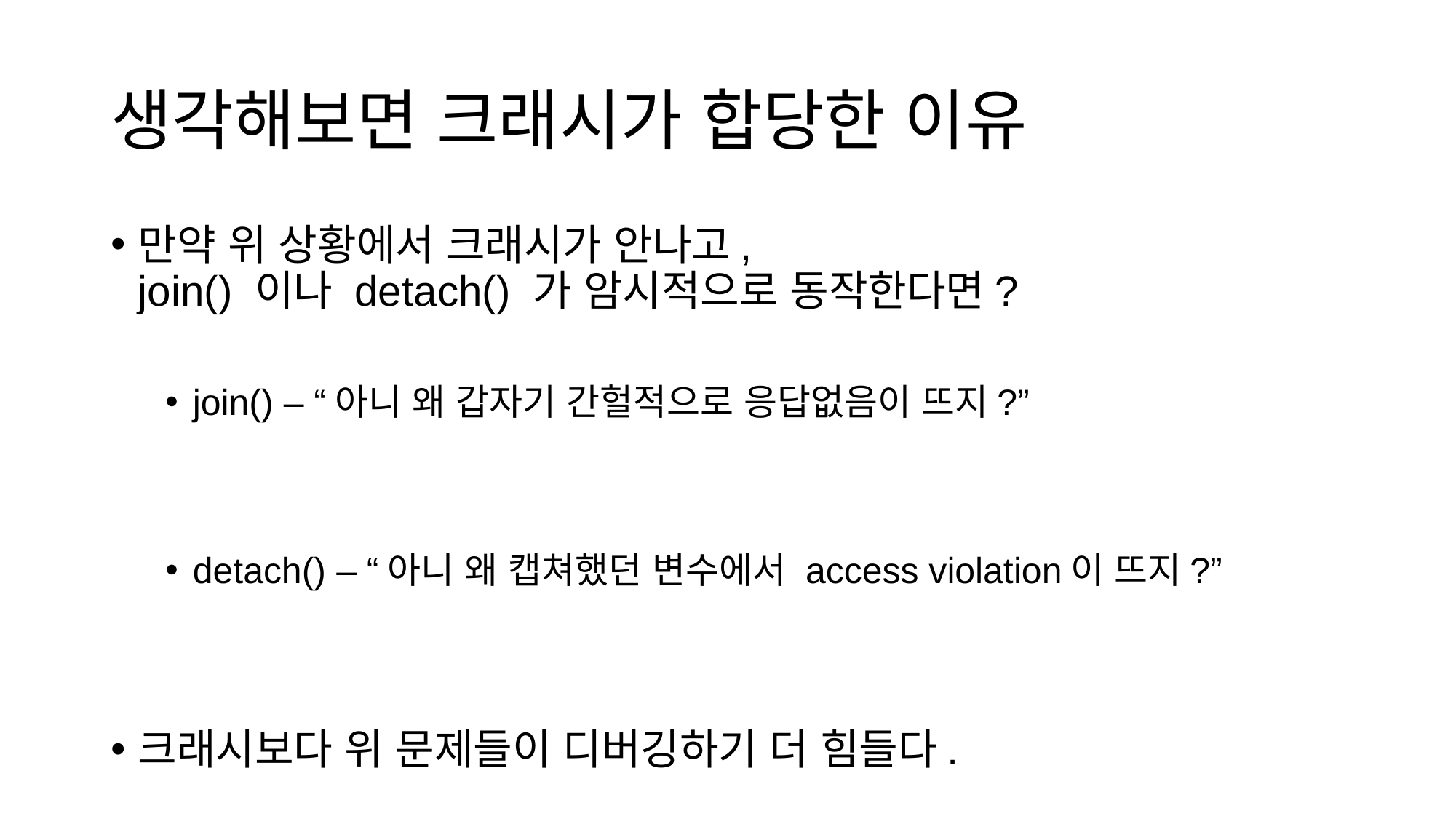

# 생각해보면 크래시가 합당한 이유
만약 위 상황에서 크래시가 안나고,
join() 이나 detach() 가 암시적으로 동작한다면?

join() – “아니 왜 갑자기 간헐적으로 응답없음이 뜨지?”

detach() – “아니 왜 캡쳐했던 변수에서 access violation이 뜨지?”

크래시보다 위 문제들이 디버깅하기 더 힘들다.